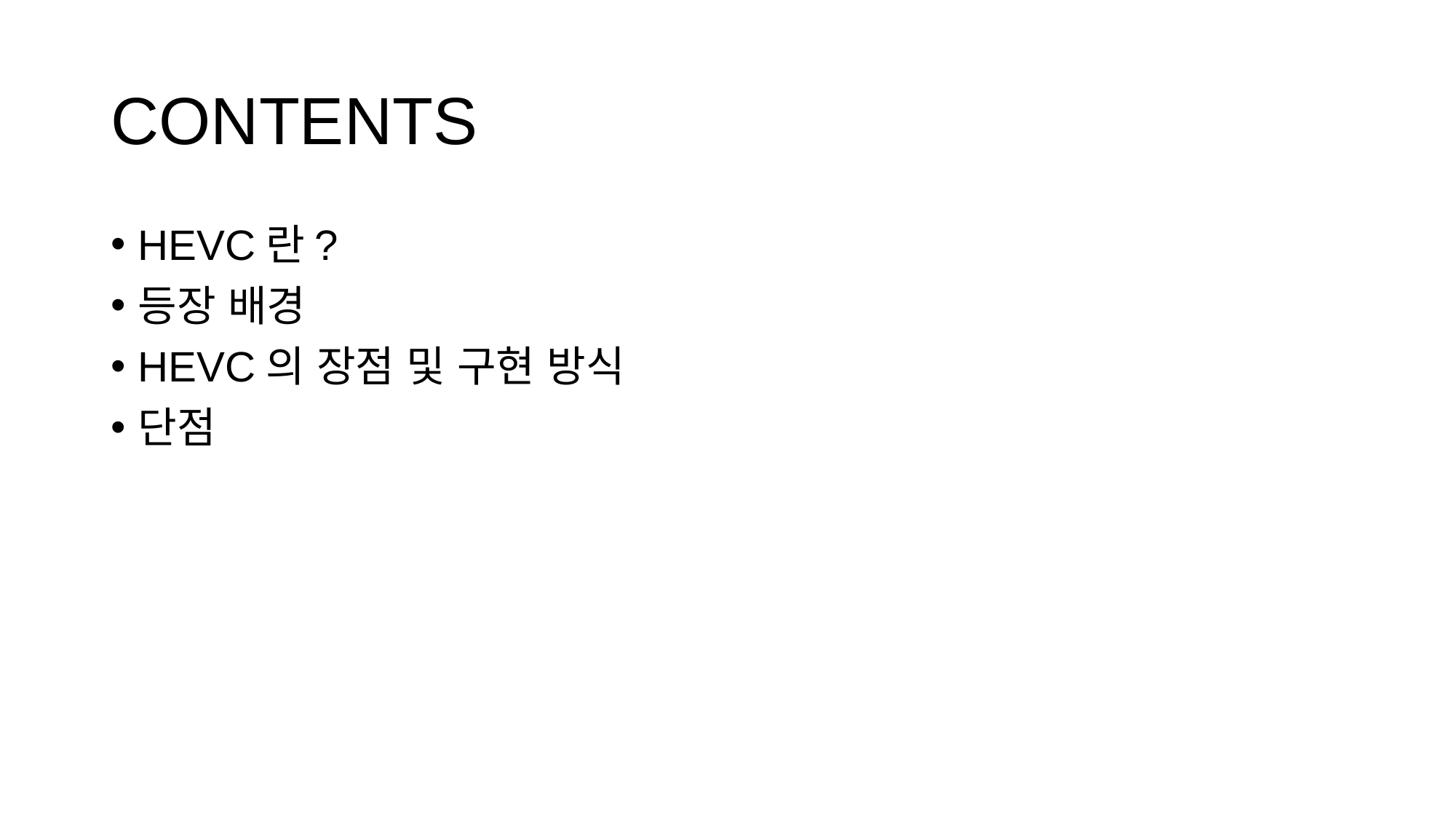

# CONTENTS
HEVC란?
등장 배경
HEVC의 장점 및 구현 방식
단점